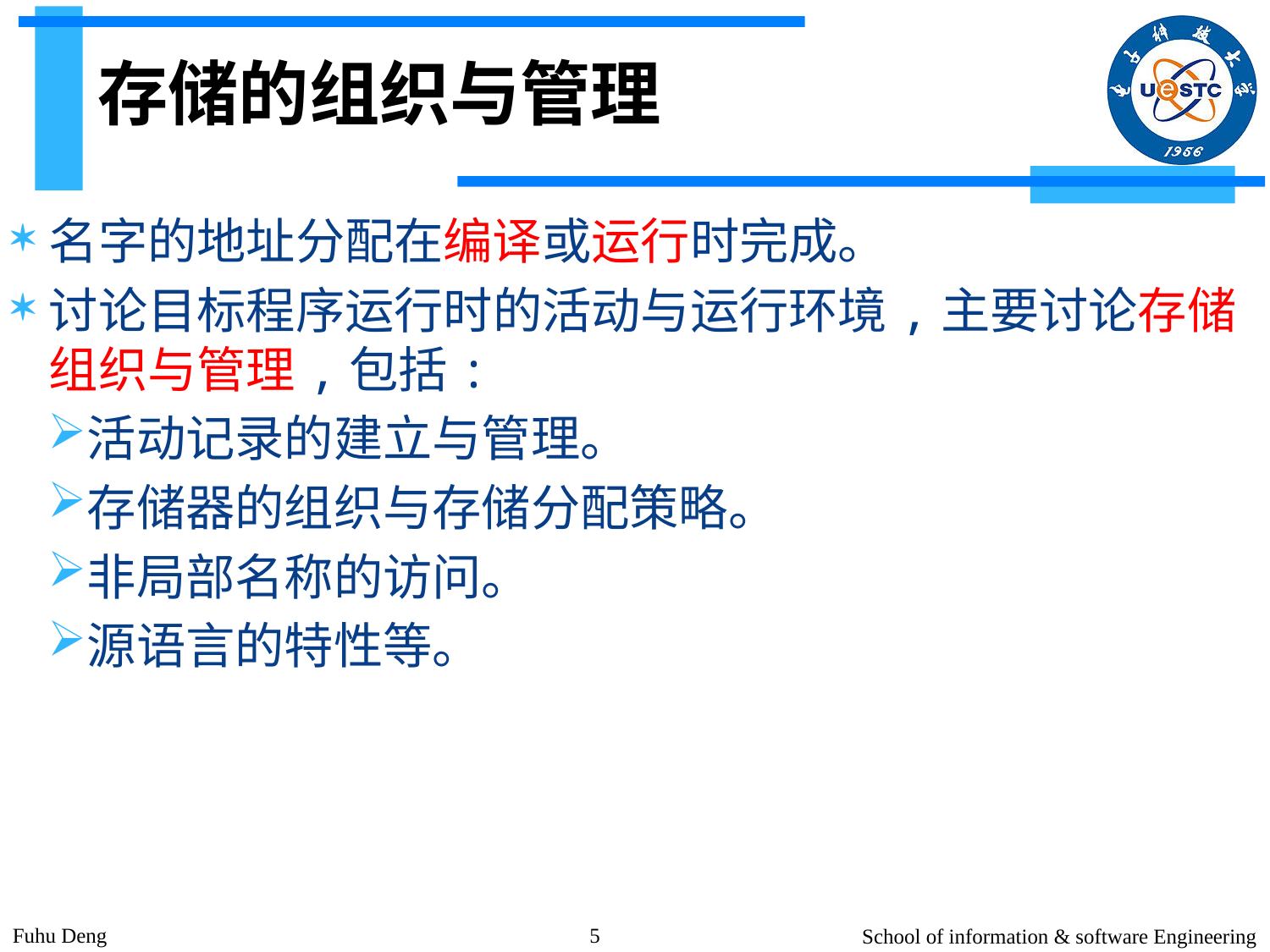

# 存储的组织与管理
名字的地址分配在编译或运行时完成。
讨论目标程序运行时的活动与运行环境,主要讨论存储组织与管理,包括:
活动记录的建立与管理。
存储器的组织与存储分配策略。
非局部名称的访问。
源语言的特性等。

Fuhu Deng
5
School of information & software Engineering